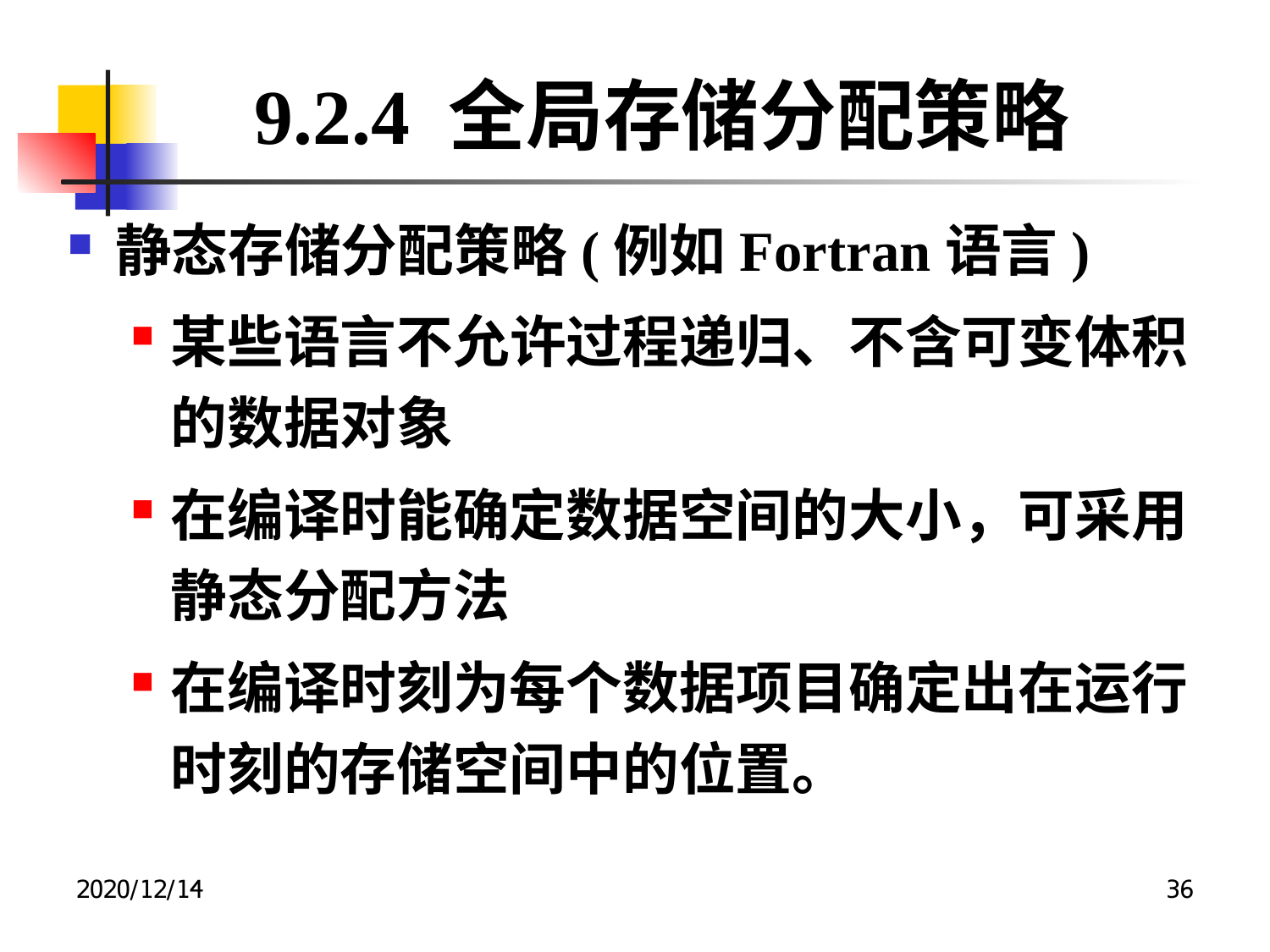

9.2.4 全局存储分配策略
静态存储分配策略(例如Fortran语言)
某些语言不允许过程递归、不含可变体积的数据对象
在编译时能确定数据空间的大小，可采用静态分配方法
在编译时刻为每个数据项目确定出在运行时刻的存储空间中的位置。
2020/12/14
36